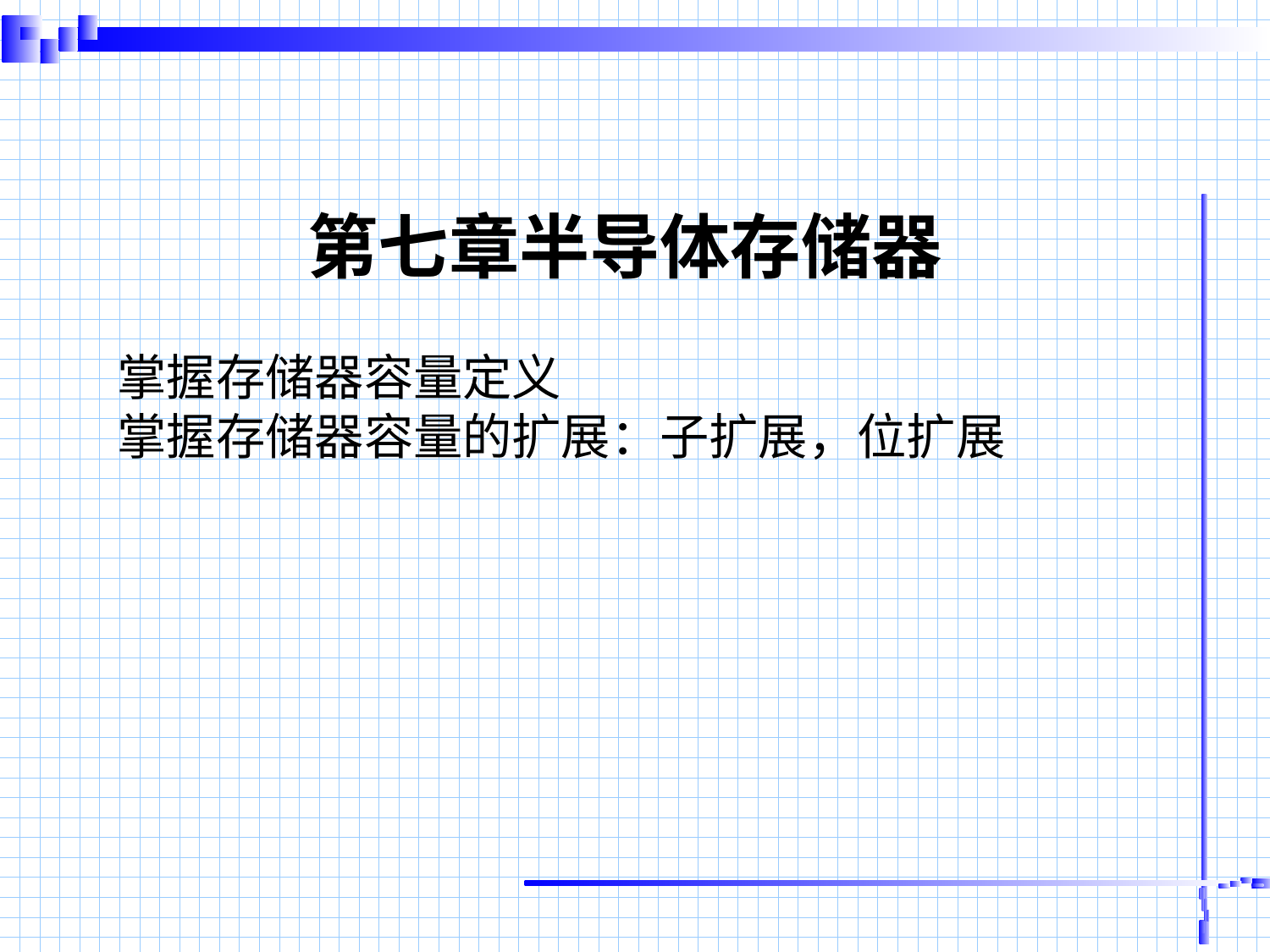

第七章半导体存储器

掌握存储器容量定义
掌握存储器容量的扩展：子扩展，位扩展